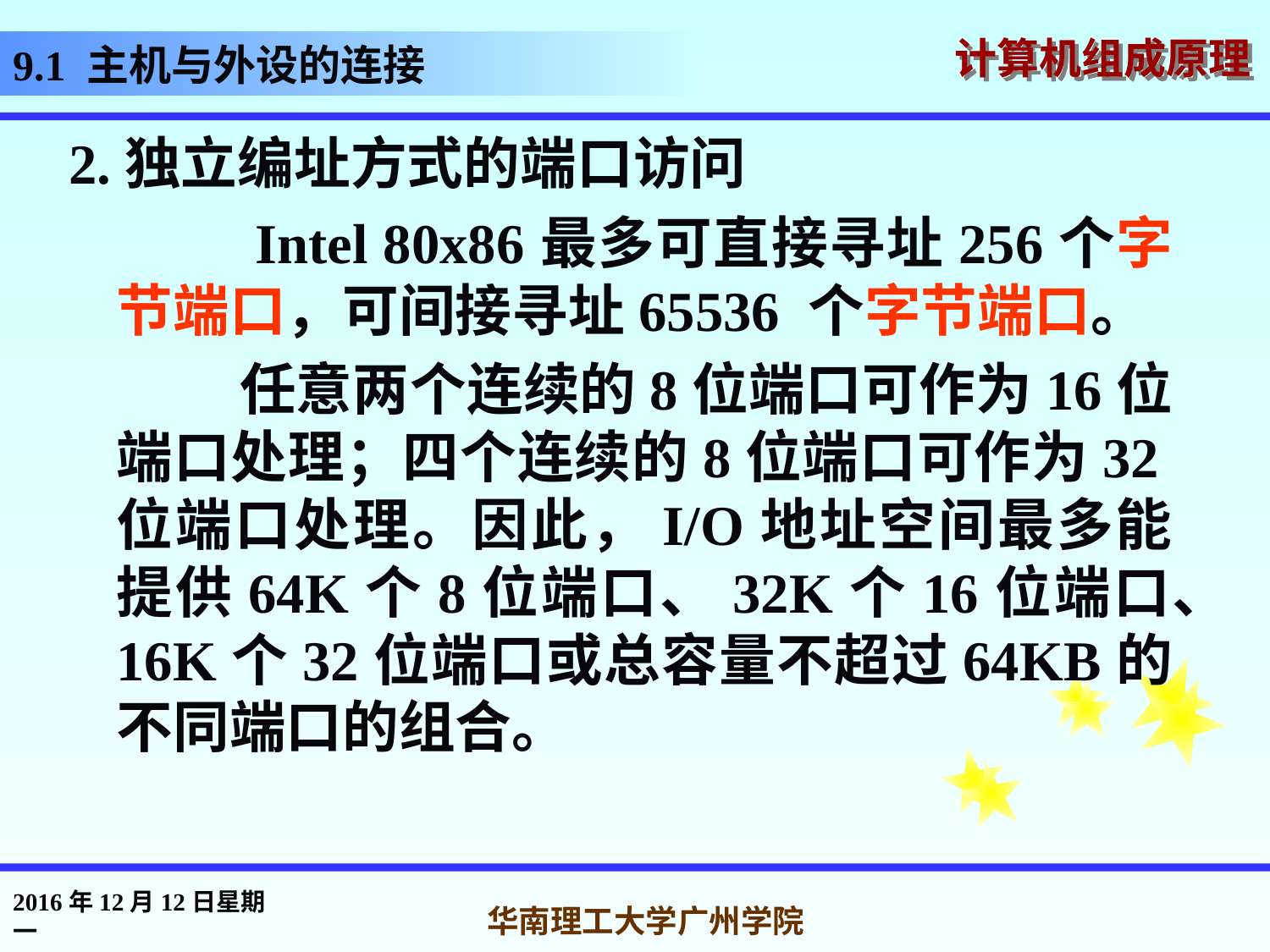

# 9.1 主机与外设的连接
2.独立编址方式的端口访问
            Intel 80x86最多可直接寻址256个字节端口，可间接寻址65536 个字节端口。
            任意两个连续的8位端口可作为16位端口处理；四个连续的8位端口可作为32位端口处理。因此，I/O地址空间最多能提供64K个8位端口、32K个16位端口、16K个32位端口或总容量不超过64KB的不同端口的组合。
2016年12月12日星期一
华南理工大学广州学院